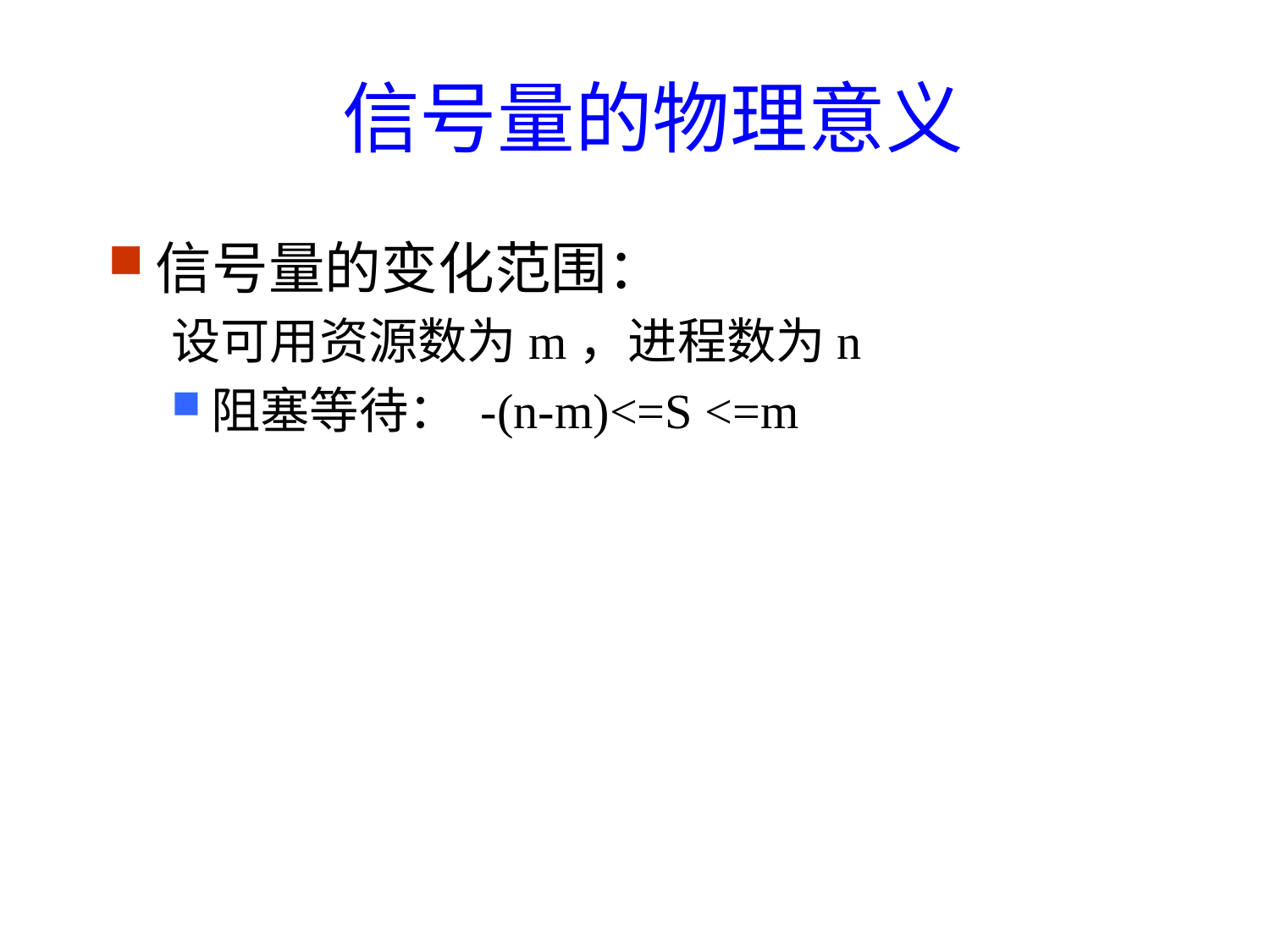

# 信号量的物理意义
信号量的变化范围：
设可用资源数为m，进程数为n
阻塞等待： -(n-m)<=S <=m